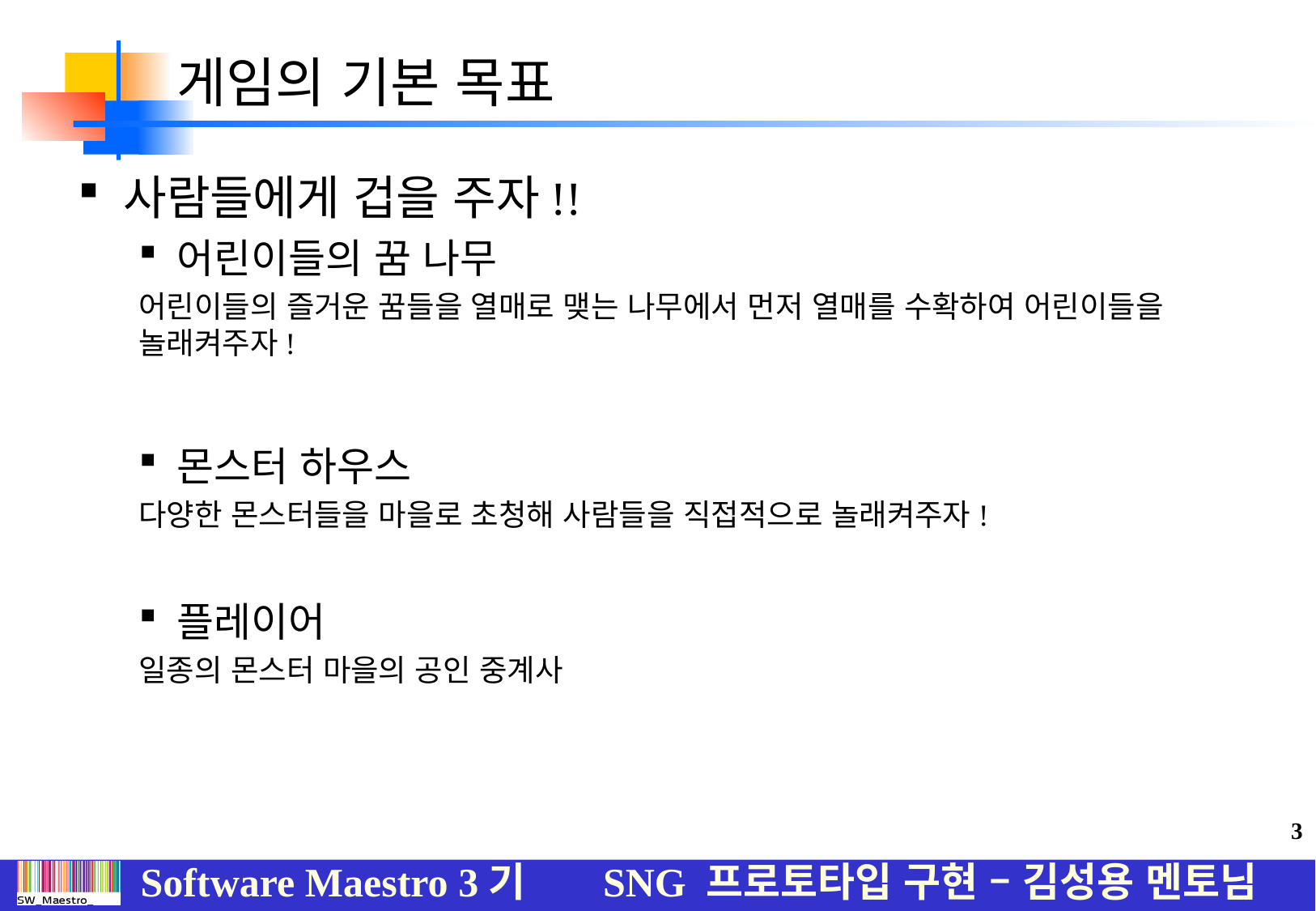

# 게임의 기본 목표
사람들에게 겁을 주자!!
어린이들의 꿈 나무
어린이들의 즐거운 꿈들을 열매로 맺는 나무에서 먼저 열매를 수확하여 어린이들을 놀래켜주자!

몬스터 하우스
다양한 몬스터들을 마을로 초청해 사람들을 직접적으로 놀래켜주자!

플레이어
일종의 몬스터 마을의 공인 중계사

3